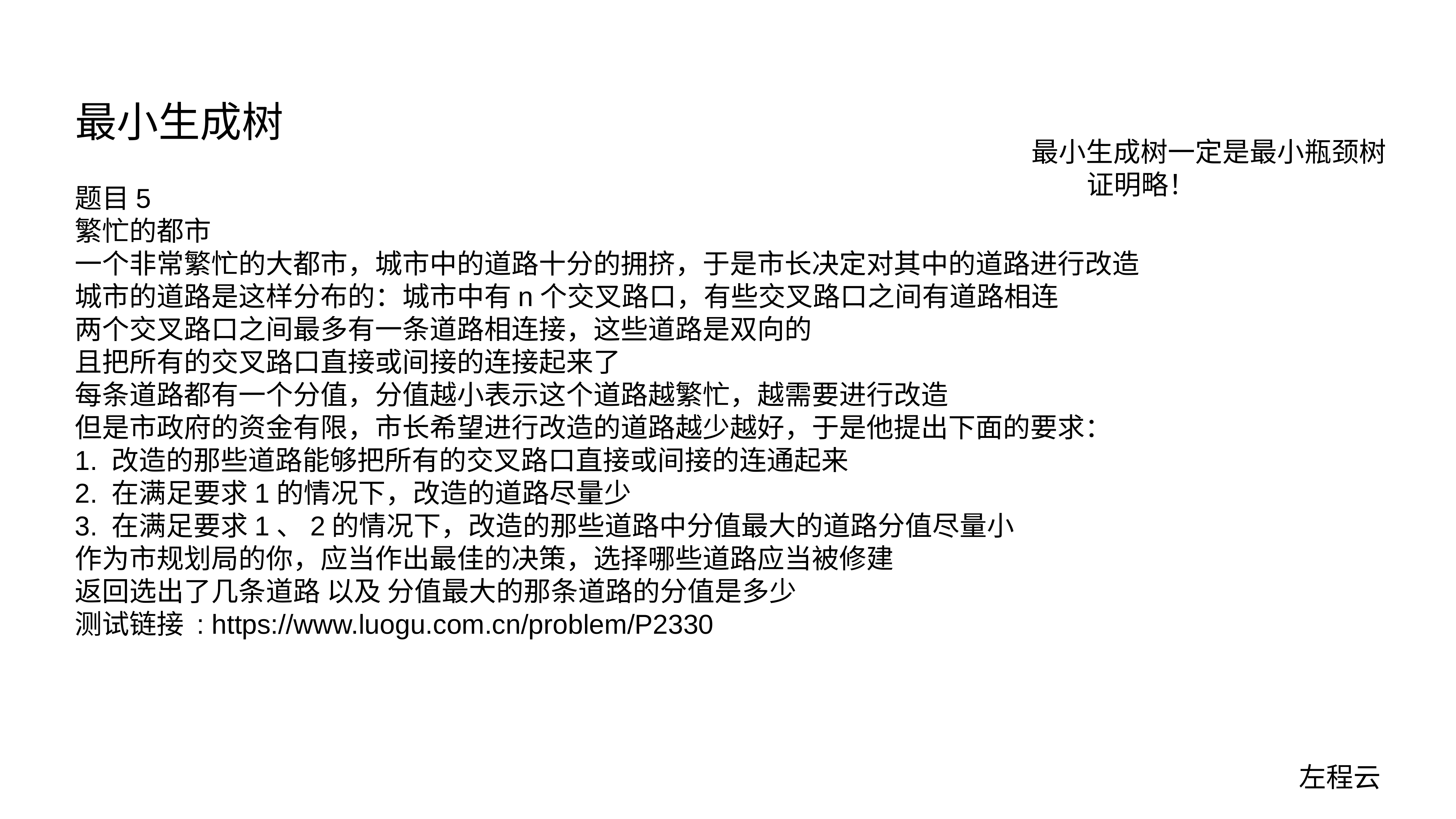

# 最小生成树
最小生成树一定是最小瓶颈树
        证明略！
题目5
繁忙的都市
一个非常繁忙的大都市，城市中的道路十分的拥挤，于是市长决定对其中的道路进行改造
城市的道路是这样分布的：城市中有n个交叉路口，有些交叉路口之间有道路相连
两个交叉路口之间最多有一条道路相连接，这些道路是双向的
且把所有的交叉路口直接或间接的连接起来了
每条道路都有一个分值，分值越小表示这个道路越繁忙，越需要进行改造
但是市政府的资金有限，市长希望进行改造的道路越少越好，于是他提出下面的要求：
1. 改造的那些道路能够把所有的交叉路口直接或间接的连通起来
2. 在满足要求1的情况下，改造的道路尽量少
3. 在满足要求1、2的情况下，改造的那些道路中分值最大的道路分值尽量小
作为市规划局的你，应当作出最佳的决策，选择哪些道路应当被修建
返回选出了几条道路 以及 分值最大的那条道路的分值是多少
测试链接 : https://www.luogu.com.cn/problem/P2330
左程云